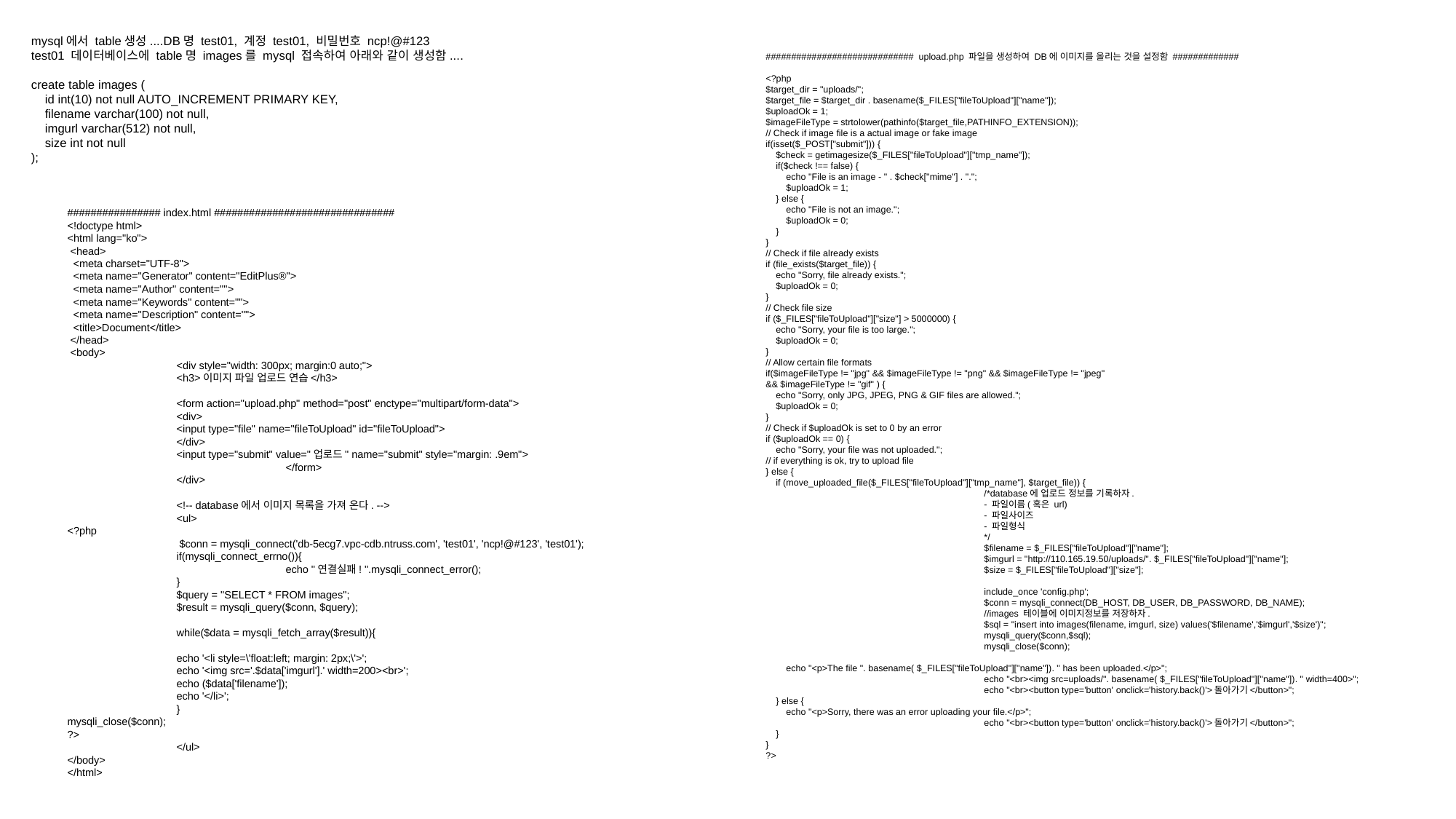

mysql에서 table생성....DB명 test01, 계정 test01, 비밀번호 ncp!@#123
test01 데이터베이스에 table명 images를 mysql 접속하여 아래와 같이 생성함....

create table images (
    id int(10) not null AUTO_INCREMENT PRIMARY KEY,
    filename varchar(100) not null,
    imgurl varchar(512) not null,
    size int not null
);

#############################  upload.php 파일을 생성하여 DB에 이미지를 올리는 것을 설정함 #############

<?php
$target_dir = "uploads/";
$target_file = $target_dir . basename($_FILES["fileToUpload"]["name"]);
$uploadOk = 1;
$imageFileType = strtolower(pathinfo($target_file,PATHINFO_EXTENSION));
// Check if image file is a actual image or fake image
if(isset($_POST["submit"])) {
    $check = getimagesize($_FILES["fileToUpload"]["tmp_name"]);
    if($check !== false) {
        echo "File is an image - " . $check["mime"] . ".";
        $uploadOk = 1;
    } else {
        echo "File is not an image.";
        $uploadOk = 0;
    }
}
// Check if file already exists
if (file_exists($target_file)) {
    echo "Sorry, file already exists.";
    $uploadOk = 0;
}
// Check file size
if ($_FILES["fileToUpload"]["size"] > 5000000) {
    echo "Sorry, your file is too large.";
    $uploadOk = 0;
}
// Allow certain file formats
if($imageFileType != "jpg" && $imageFileType != "png" && $imageFileType != "jpeg"
&& $imageFileType != "gif" ) {
    echo "Sorry, only JPG, JPEG, PNG & GIF files are allowed.";
    $uploadOk = 0;
}
// Check if $uploadOk is set to 0 by an error
if ($uploadOk == 0) {
    echo "Sorry, your file was not uploaded.";
// if everything is ok, try to upload file
} else {
    if (move_uploaded_file($_FILES["fileToUpload"]["tmp_name"], $target_file)) {
		/*database에 업로드 정보를 기록하자.
		- 파일이름(혹은 url)
		- 파일사이즈
		- 파일형식
		*/
		$filename = $_FILES["fileToUpload"]["name"];
		$imgurl = "http://110.165.19.50/uploads/". $_FILES["fileToUpload"]["name"];
		$size = $_FILES["fileToUpload"]["size"];

		include_once 'config.php';
		$conn = mysqli_connect(DB_HOST, DB_USER, DB_PASSWORD, DB_NAME);
		//images 테이블에 이미지정보를 저장하자.
		$sql = "insert into images(filename, imgurl, size) values('$filename','$imgurl','$size')";
		mysqli_query($conn,$sql);
		mysqli_close($conn);

        echo "<p>The file ". basename( $_FILES["fileToUpload"]["name"]). " has been uploaded.</p>";
		echo "<br><img src=uploads/". basename( $_FILES["fileToUpload"]["name"]). " width=400>";
		echo "<br><button type='button' onclick='history.back()'>돌아가기</button>";
    } else {
        echo "<p>Sorry, there was an error uploading your file.</p>";
		echo "<br><button type='button' onclick='history.back()'>돌아가기</button>";
    }
}
?>
################ index.html ###############################
<!doctype html>
<html lang="ko">
 <head>
  <meta charset="UTF-8">
  <meta name="Generator" content="EditPlus®">
  <meta name="Author" content="">
  <meta name="Keywords" content="">
  <meta name="Description" content="">
  <title>Document</title>
 </head>
 <body>
	<div style="width: 300px; margin:0 auto;">
	<h3>이미지 파일 업로드 연습</h3>

	<form action="upload.php" method="post" enctype="multipart/form-data">
	<div>
	<input type="file" name="fileToUpload" id="fileToUpload">
	</div>
	<input type="submit" value="업로드" name="submit" style="margin: .9em">
		</form>
	</div>

	<!-- database에서 이미지 목록을 가져 온다. -->
	<ul>
<?php
	 $conn = mysqli_connect('db-5ecg7.vpc-cdb.ntruss.com', 'test01', 'ncp!@#123', 'test01');
	if(mysqli_connect_errno()){
		echo "연결실패! ".mysqli_connect_error();
	}
	$query = "SELECT * FROM images";
	$result = mysqli_query($conn, $query);

	while($data = mysqli_fetch_array($result)){

	echo '<li style=\'float:left; margin: 2px;\'>';
	echo '<img src='.$data['imgurl'].' width=200><br>';
	echo ($data['filename']);
	echo '</li>';
	}
mysqli_close($conn);
?>
	</ul>
</body>
</html>